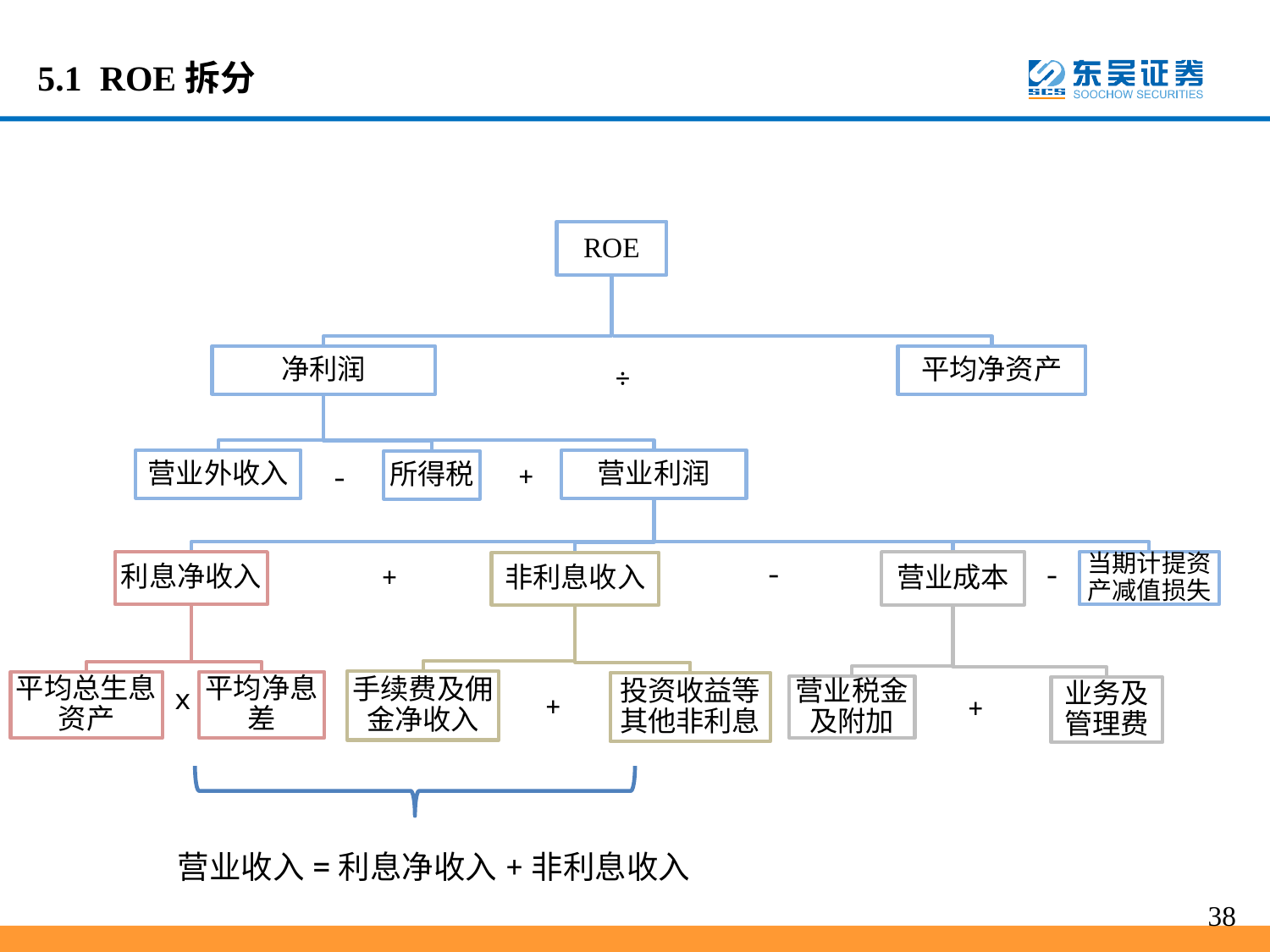

5.1  ROE拆分

ROE
净利润
营业外收入
-
所得税
+
营业利润
利息净收入
平均总生息资产
x
平均净息差
+
非利息收入
手续费及佣金净收入
+
投资收益等其他非利息
-
营业成本
营业税金及附加
+
业务及管理费
-
当期计提资产减值损失
÷
平均净资产

营业收入=利息净收入+非利息收入
38